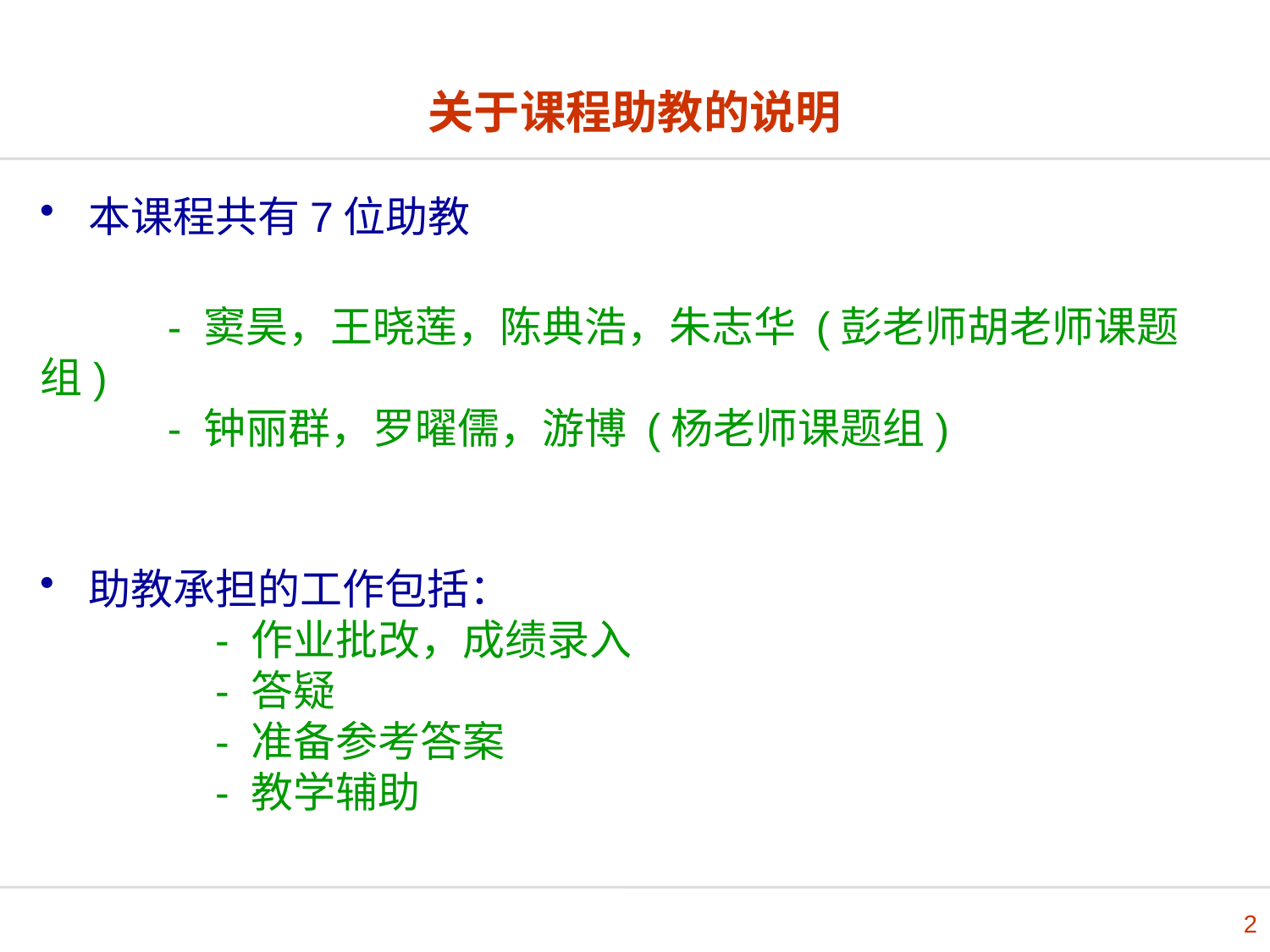

# 关于课程助教的说明
本课程共有7位助教
	- 窦昊，王晓莲，陈典浩，朱志华 (彭老师胡老师课题组)
	- 钟丽群，罗曜儒，游博 (杨老师课题组)
助教承担的工作包括：
	- 作业批改，成绩录入
	- 答疑
	- 准备参考答案
	- 教学辅助
2